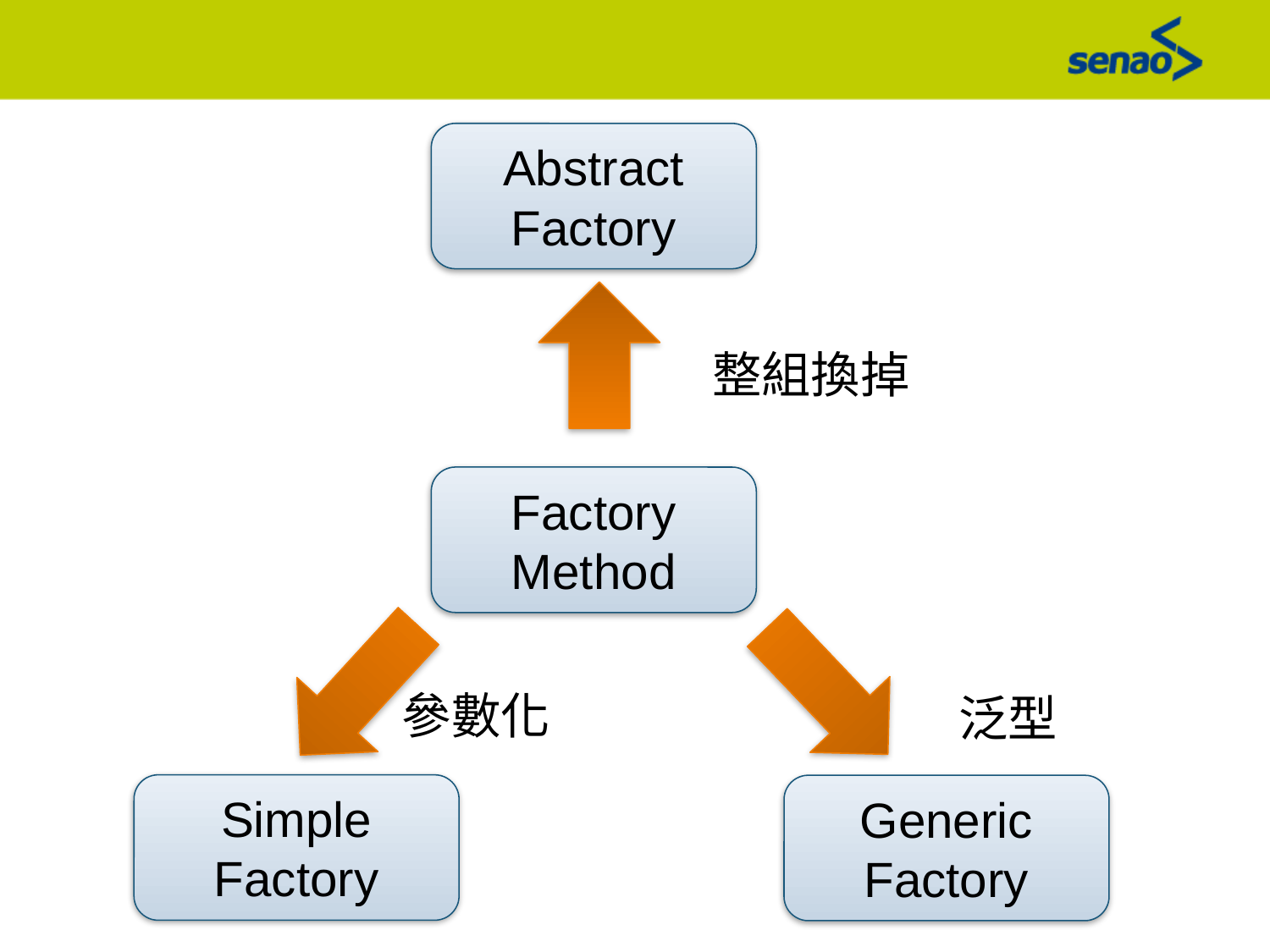

Abstract Factory

整組換掉
Factory Method

參數化
泛型
Simple Factory
Generic
Factory